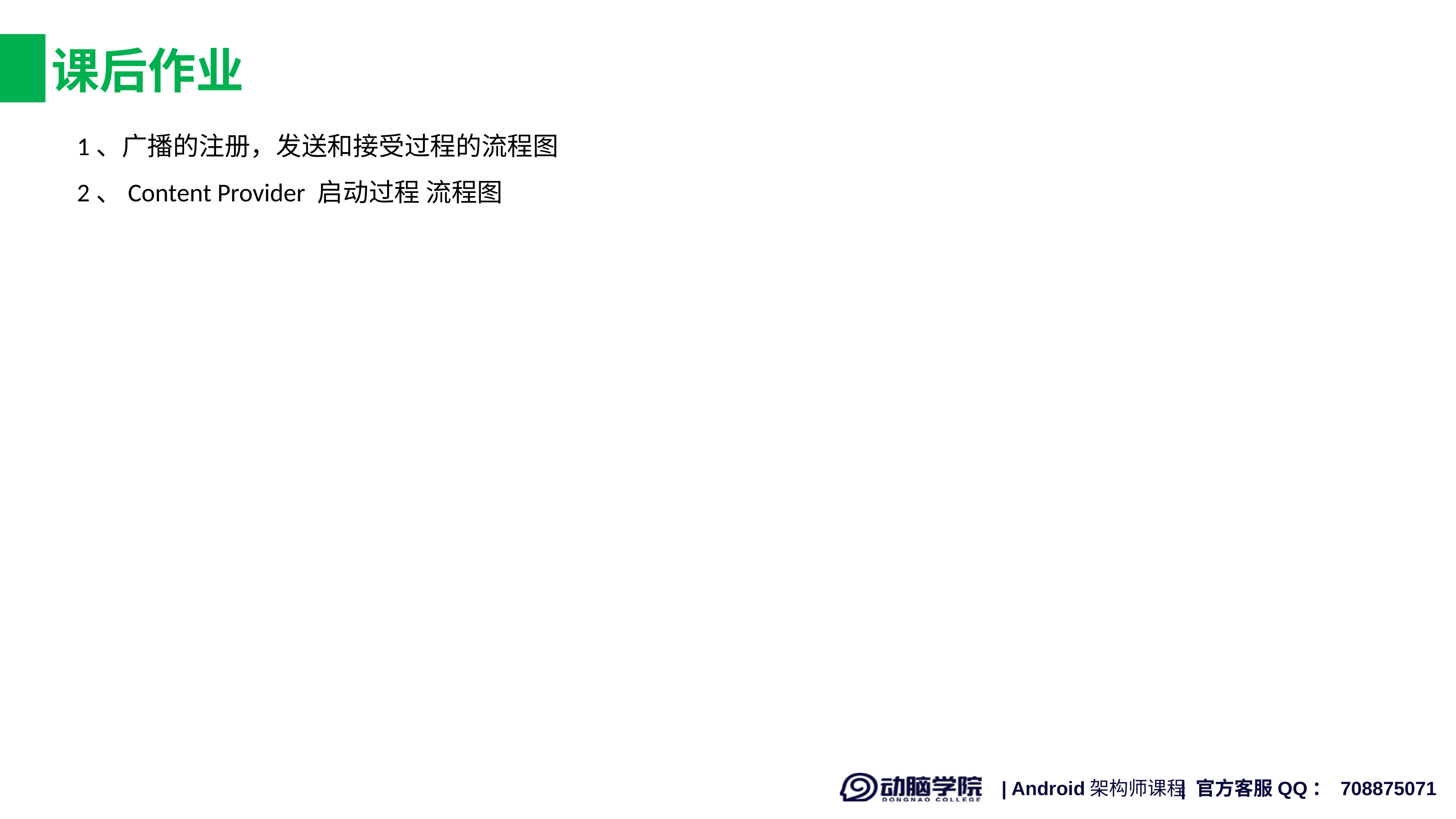

# 课后作业

1、广播的注册，发送和接受过程的流程图
2、Content Provider 启动过程 流程图